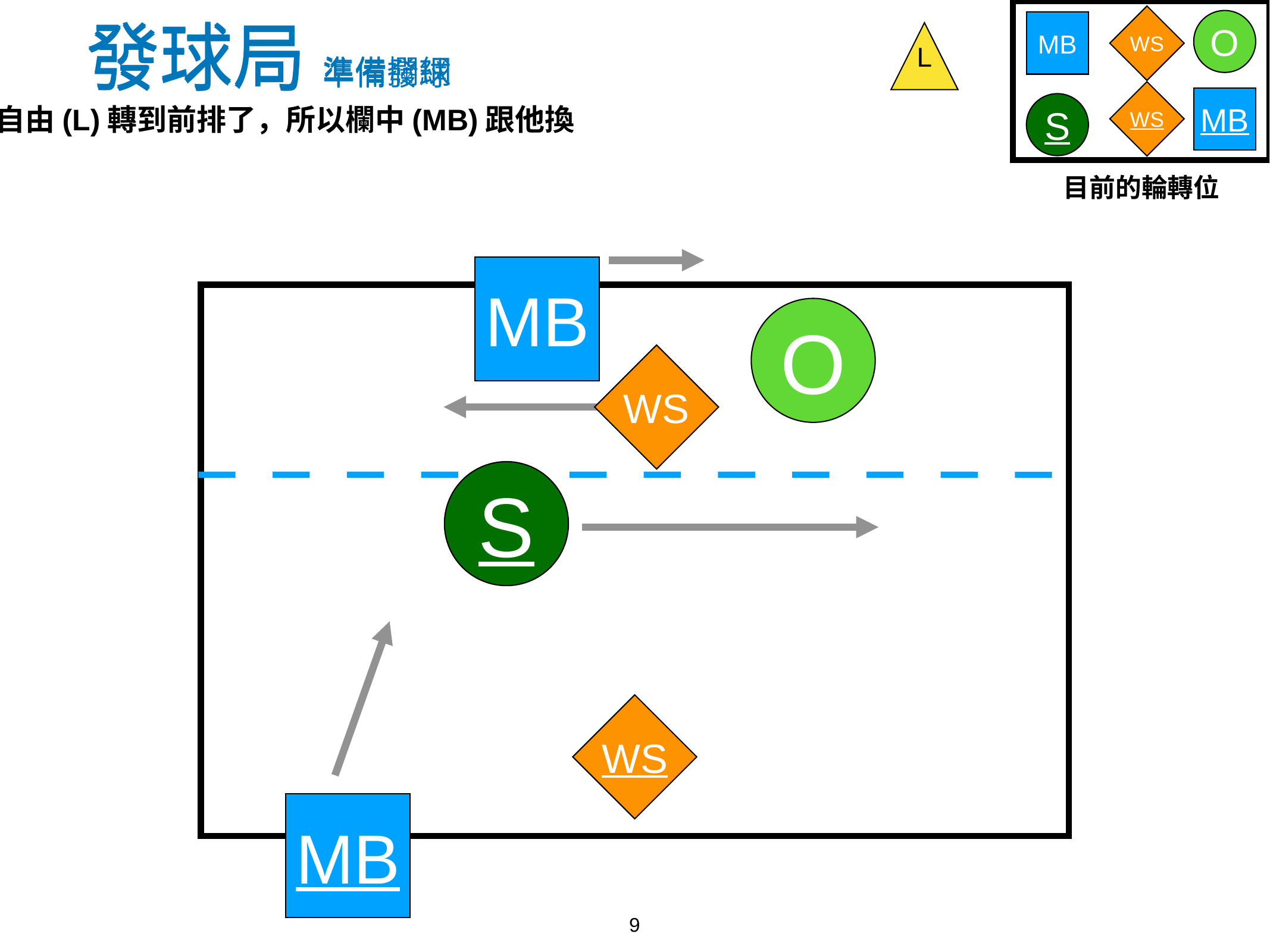

發球局 準備攔網
# 發球局 準備發球

WS
O
MB
L
WS
MB
S
自由(L)轉到前排了，所以欄中(MB)跟他換
目前的輪轉位
MB

O
WS

S

WS
MB
9